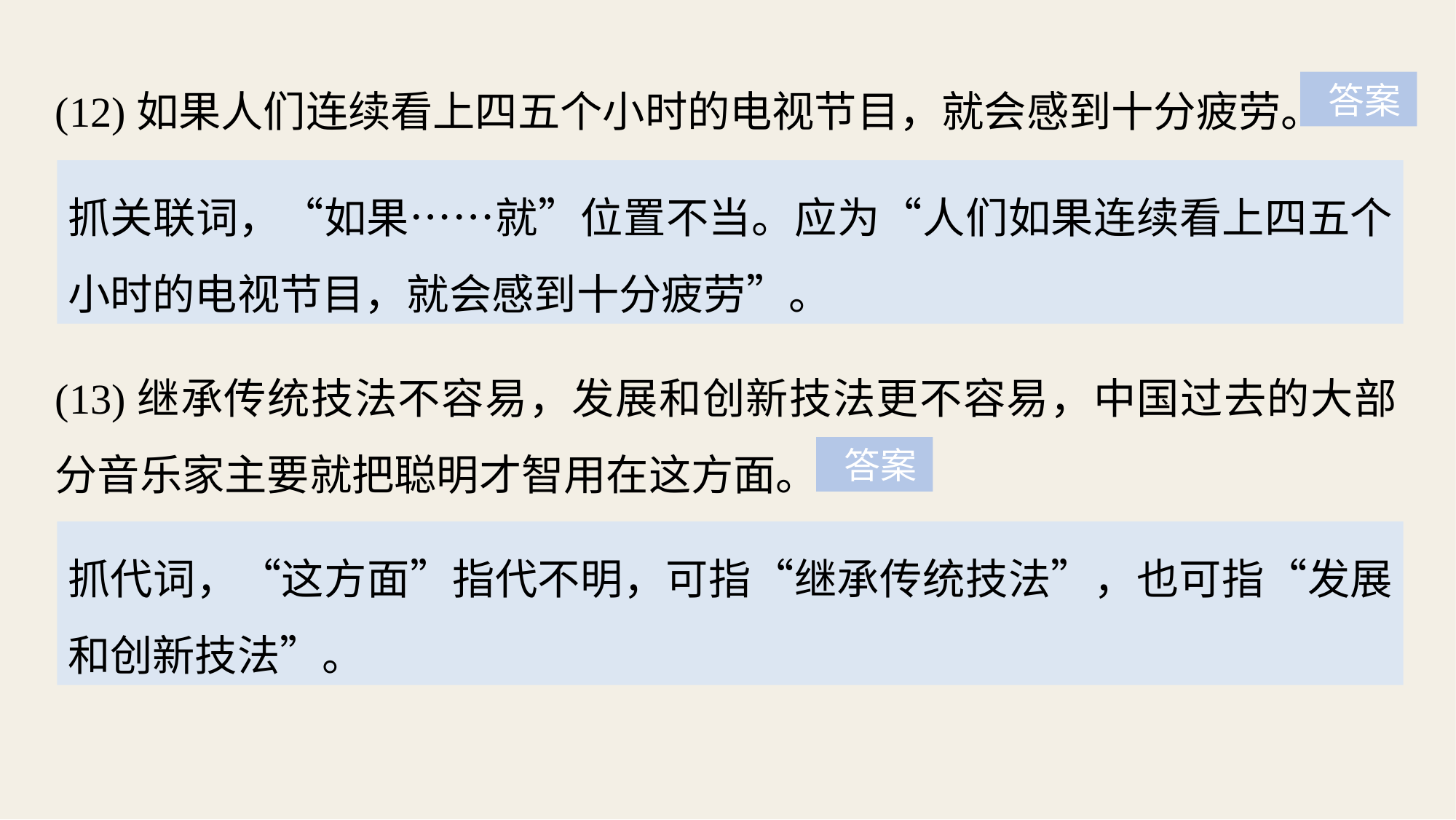

(12)如果人们连续看上四五个小时的电视节目，就会感到十分疲劳。
 答案
抓关联词，“如果……就”位置不当。应为“人们如果连续看上四五个小时的电视节目，就会感到十分疲劳”。
(13)继承传统技法不容易，发展和创新技法更不容易，中国过去的大部分音乐家主要就把聪明才智用在这方面。
 答案
抓代词，“这方面”指代不明，可指“继承传统技法”，也可指“发展和创新技法”。